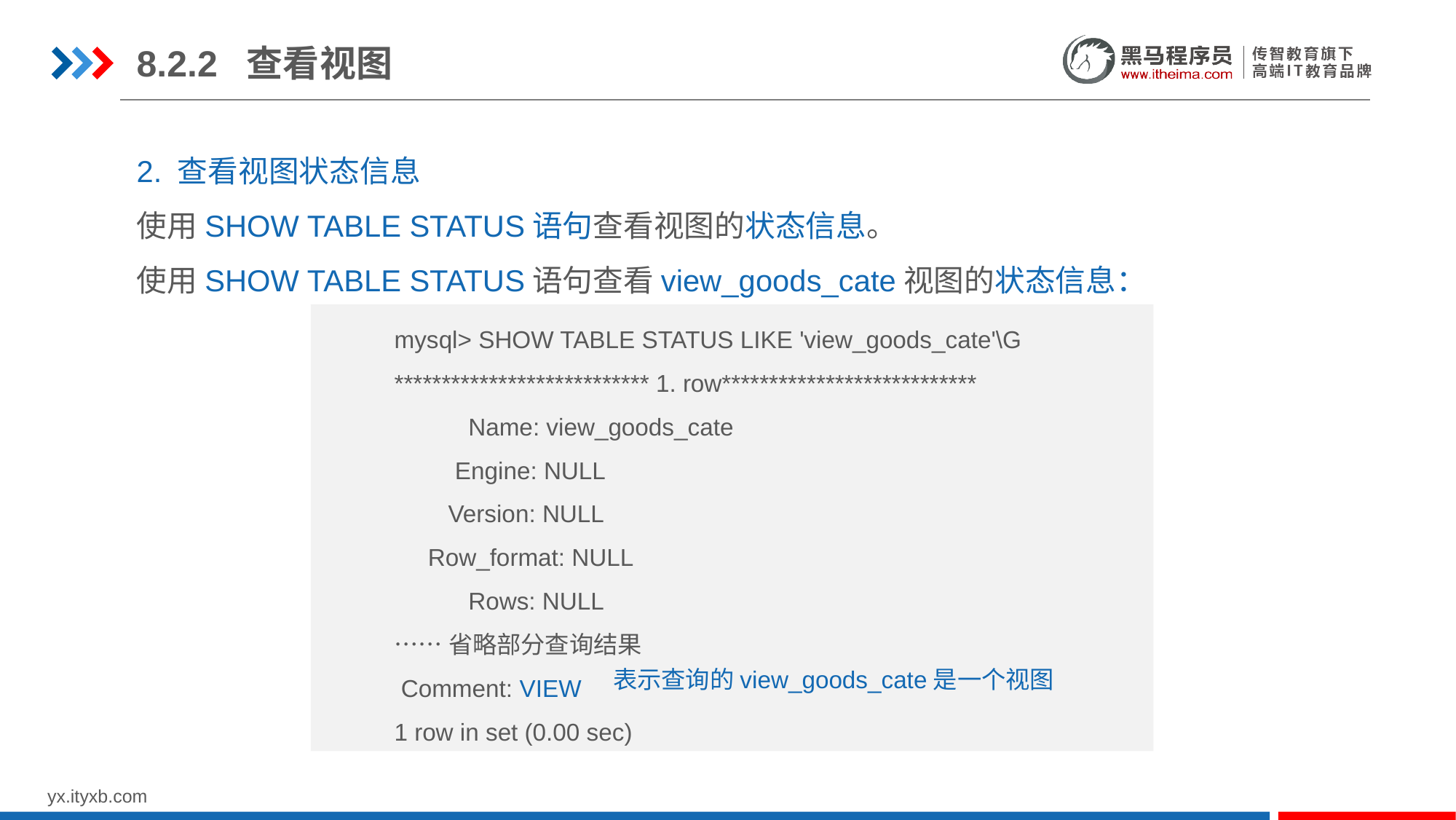

8.2.2  查看视图
2. 查看视图状态信息
使用SHOW TABLE STATUS语句查看视图的状态信息。
使用SHOW TABLE STATUS语句查看view_goods_cate视图的状态信息：
mysql> SHOW TABLE STATUS LIKE 'view_goods_cate'\G
*************************** 1. row***************************
           Name: view_goods_cate
         Engine: NULL
        Version: NULL
     Row_format: NULL
           Rows: NULL
……省略部分查询结果
 Comment: VIEW
1 row in set (0.00 sec)
表示查询的view_goods_cate是一个视图